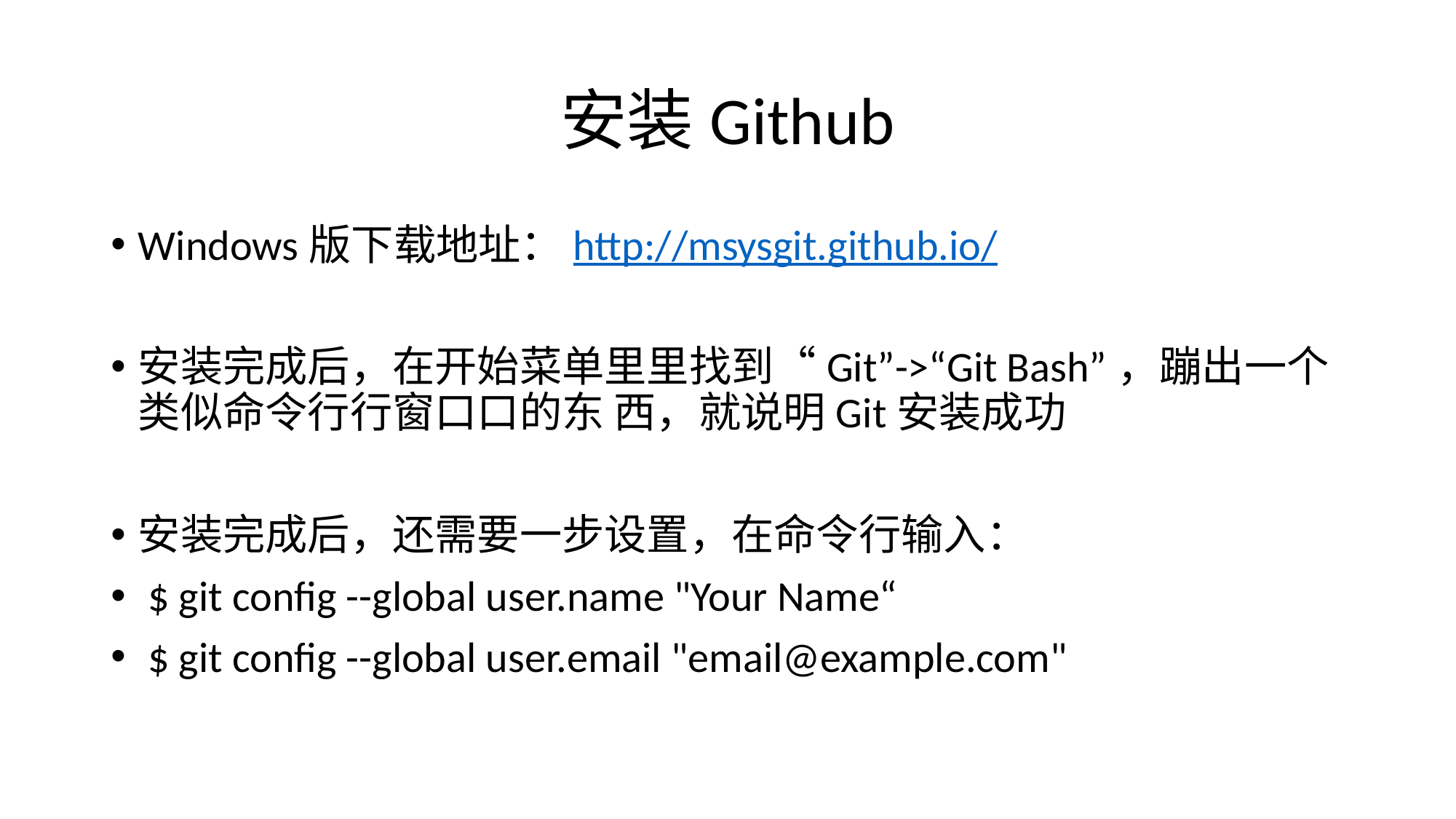

# 安装Github
Windows版下载地址：http://msysgit.github.io/

安装完成后，在开始菜单⾥里找到“Git”->“Git Bash”，蹦出一个类似命令⾏行窗⼝口的东 西，就说明Git安装成功

安装完成后，还需要一步设置，在命令⾏输⼊：
 $ git config --global user.name "Your Name“
 $ git config --global user.email "email@example.com"